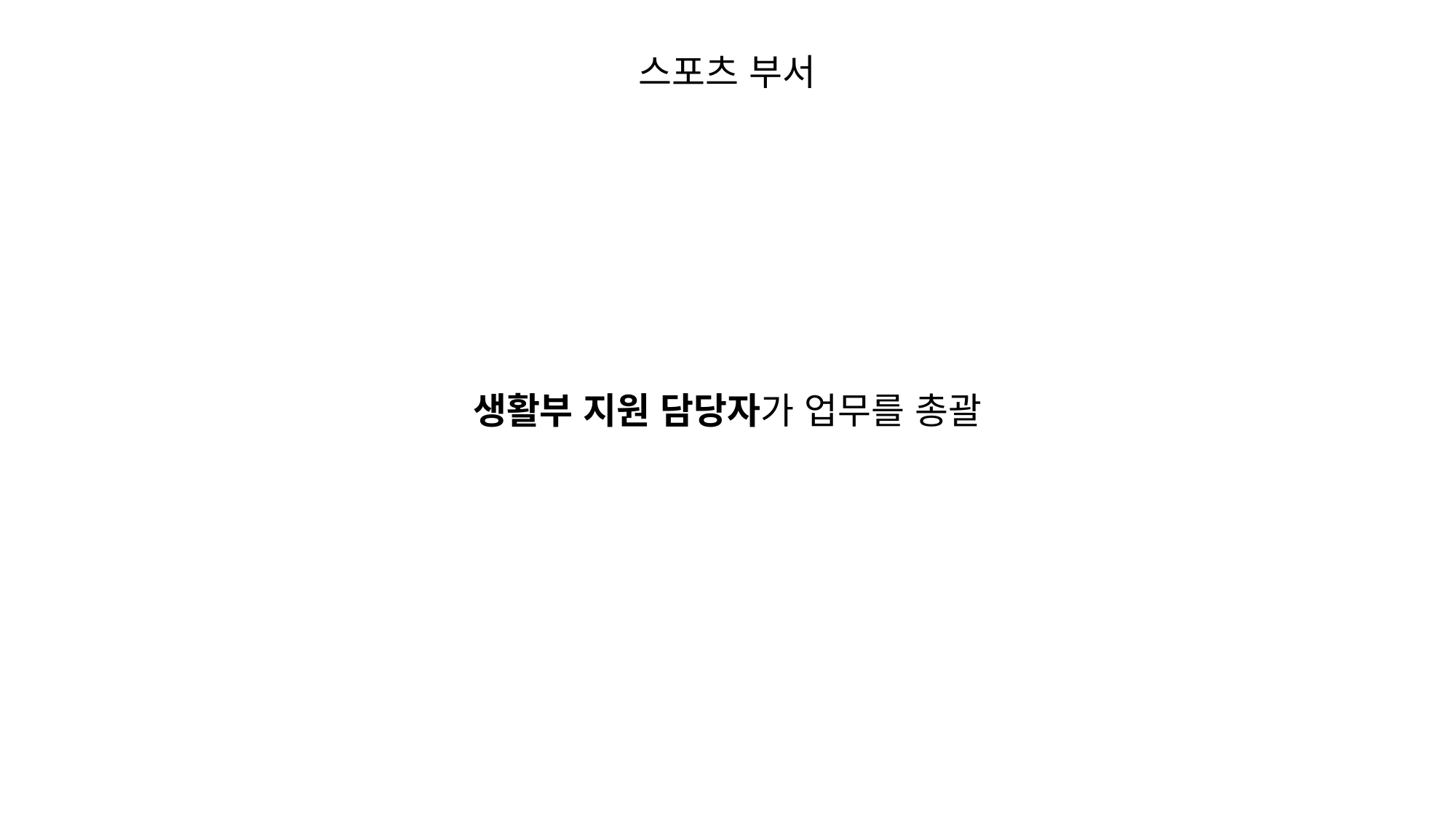

스포츠 부서
생활부 지원 담당자가 업무를 총괄